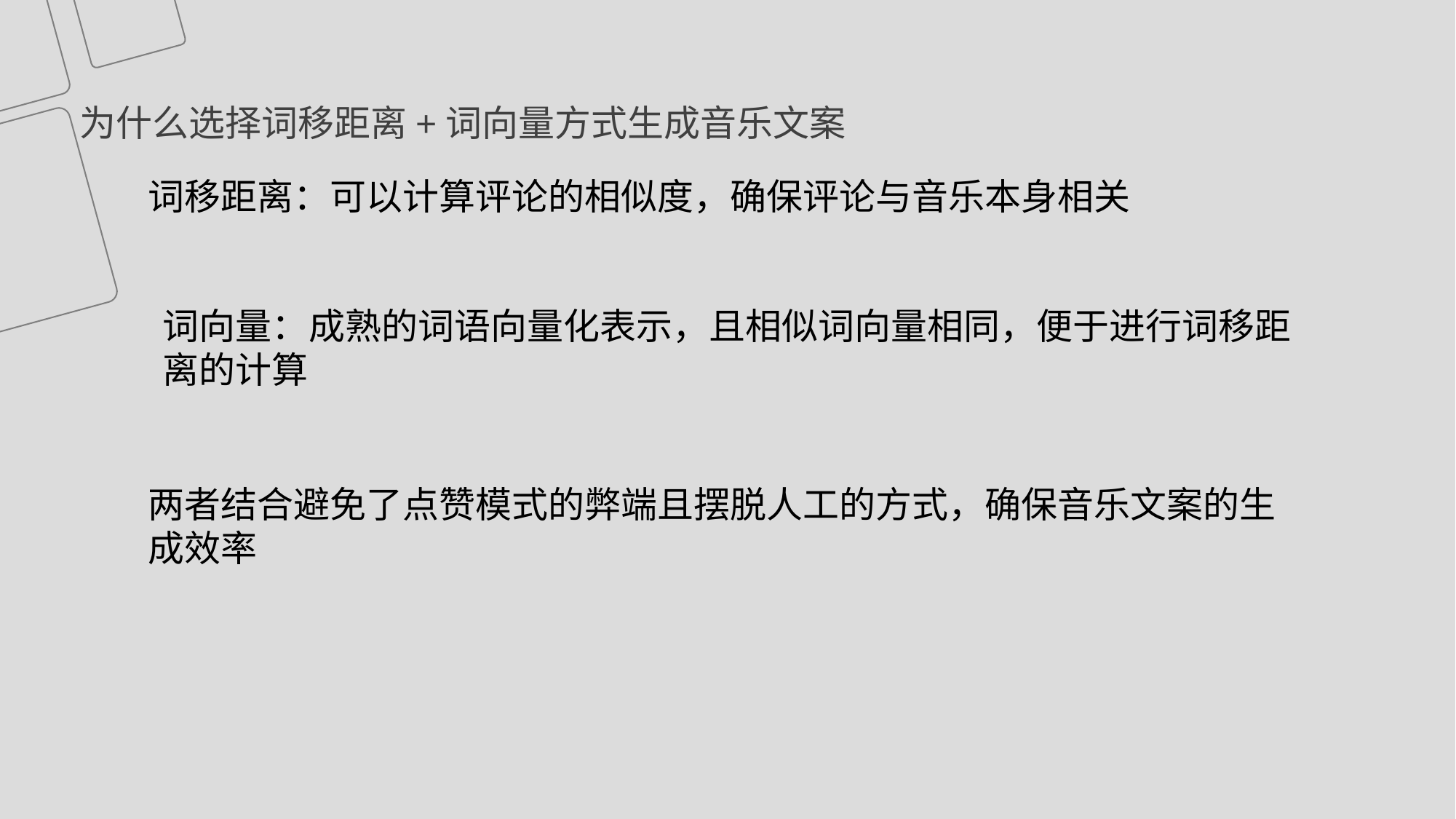

为什么选择词移距离+词向量方式生成音乐文案
词移距离：可以计算评论的相似度，确保评论与音乐本身相关
词向量：成熟的词语向量化表示，且相似词向量相同，便于进行词移距离的计算
两者结合避免了点赞模式的弊端且摆脱人工的方式，确保音乐文案的生成效率